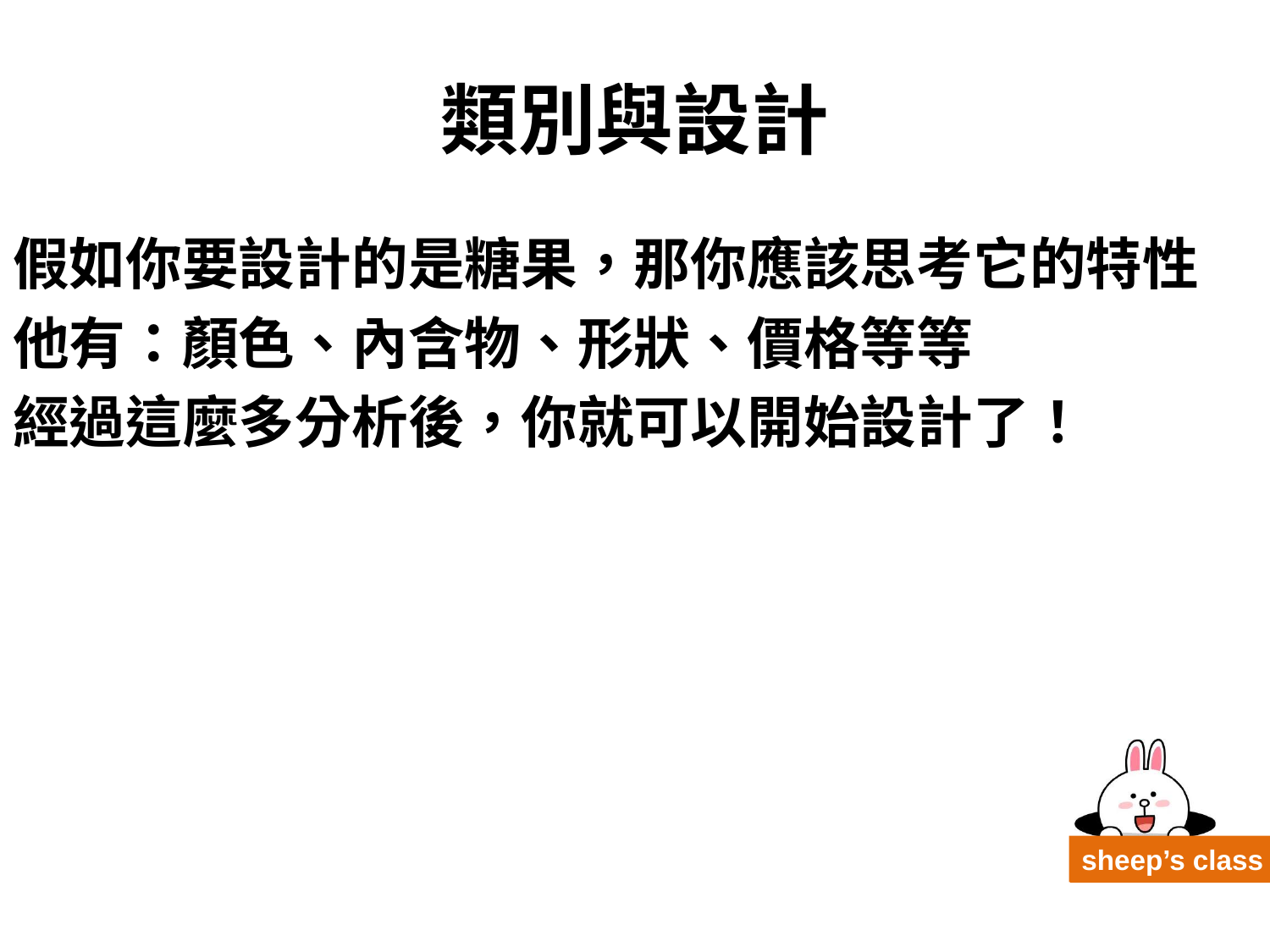

# 類別與設計
假如你要設計的是糖果，那你應該思考它的特性
他有：顏色、內含物、形狀、價格等等
經過這麼多分析後，你就可以開始設計了！